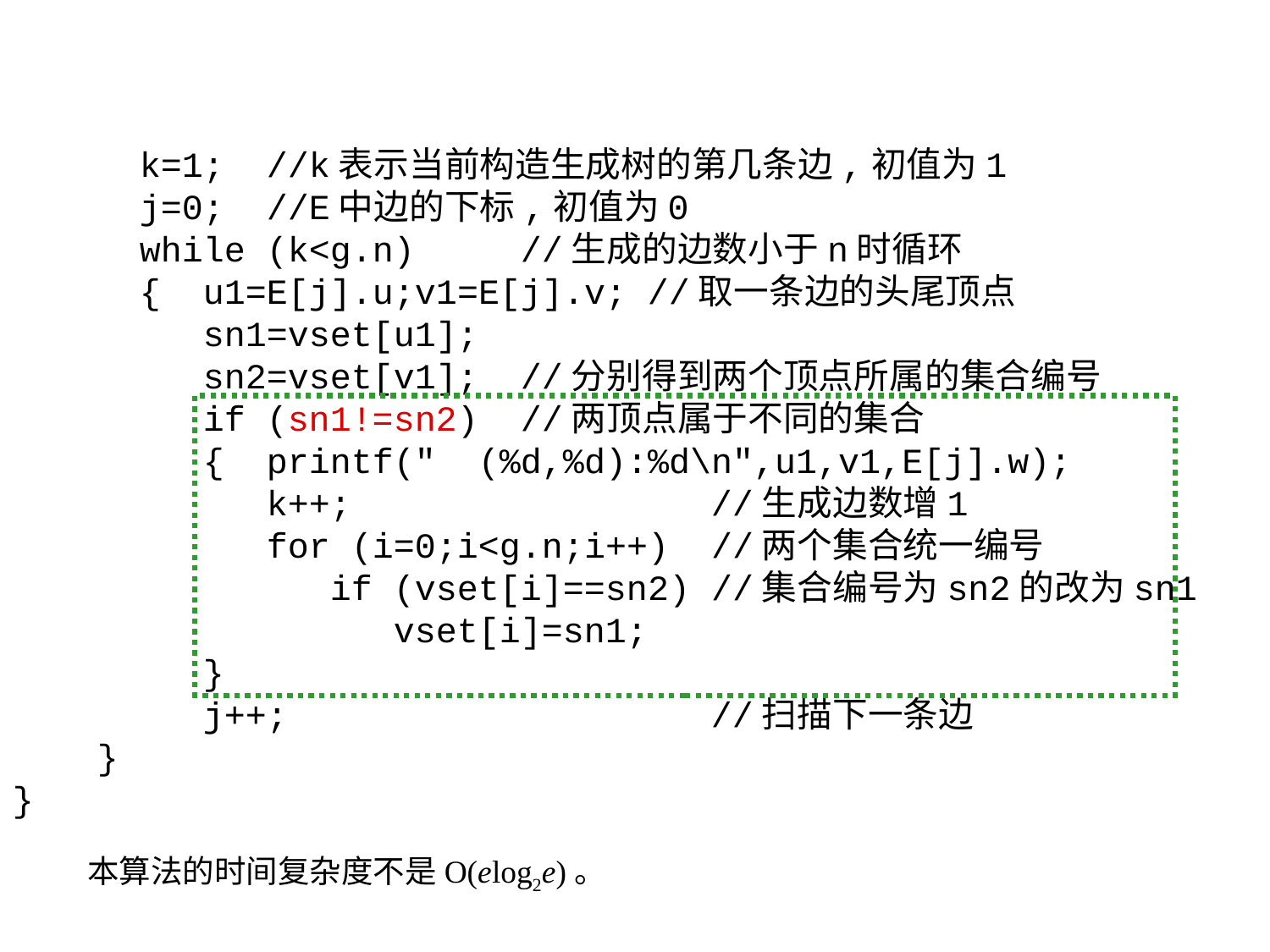

k=1;	//k表示当前构造生成树的第几条边,初值为1
	j=0;	//E中边的下标,初值为0
	while (k<g.n)	//生成的边数小于n时循环
	{  u1=E[j].u;v1=E[j].v;	//取一条边的头尾顶点
	   sn1=vset[u1];
	   sn2=vset[v1];	//分别得到两个顶点所属的集合编号
 	   if (sn1!=sn2)  //两顶点属于不同的集合
	   {	printf("  (%d,%d):%d\n",u1,v1,E[j].w);
		k++;			   //生成边数增1
		for (i=0;i<g.n;i++)  //两个集合统一编号
		   if (vset[i]==sn2) //集合编号为sn2的改为sn1
			vset[i]=sn1;
	   }
	   j++;			   //扫描下一条边
    }
}

本算法的时间复杂度不是O(elog2e)。